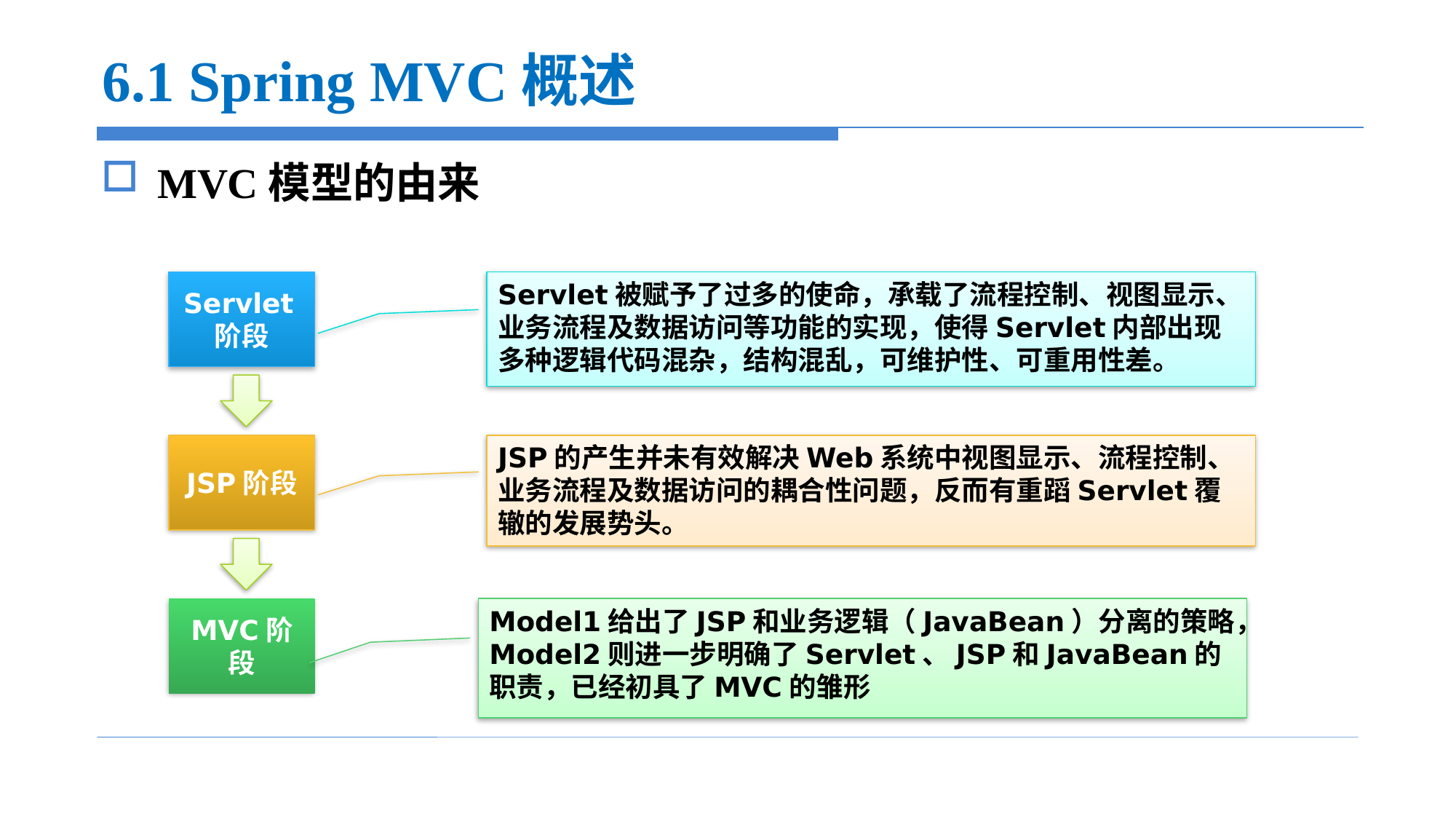

# 6.1 Spring MVC概述
MVC模型的由来
Servlet阶段
Servlet被赋予了过多的使命，承载了流程控制、视图显示、业务流程及数据访问等功能的实现，使得Servlet内部出现多种逻辑代码混杂，结构混乱，可维护性、可重用性差。

JSP阶段
JSP的产生并未有效解决Web系统中视图显示、流程控制、业务流程及数据访问的耦合性问题，反而有重蹈Servlet覆辙的发展势头。

MVC阶段
Model1给出了JSP和业务逻辑（JavaBean）分离的策略，Model2则进一步明确了Servlet、JSP和JavaBean的职责，已经初具了MVC的雏形
4